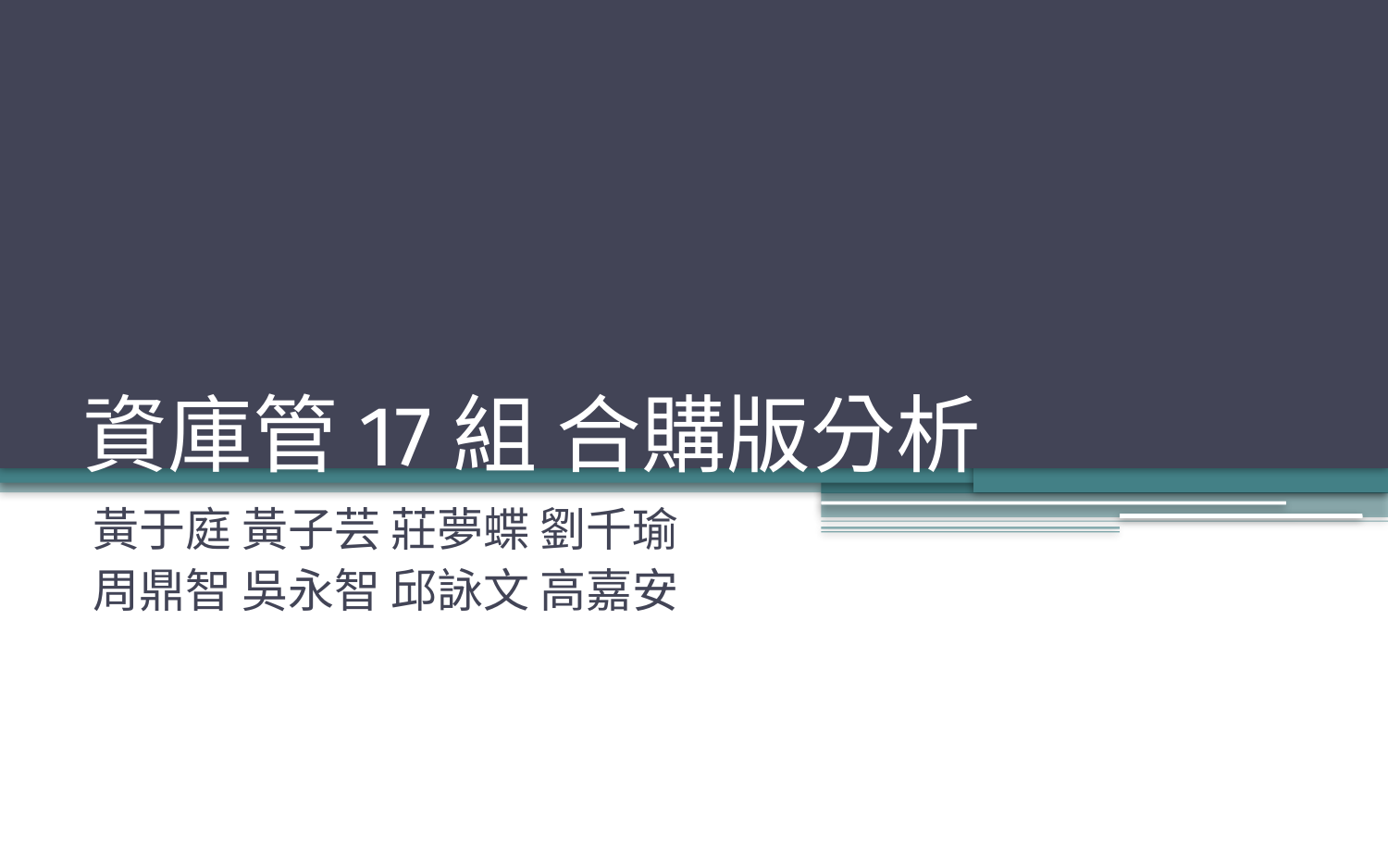

# 資庫管17組 合購版分析
黃于庭 黃子芸 莊夢蝶 劉千瑜
周鼎智 吳永智 邱詠文 高嘉安